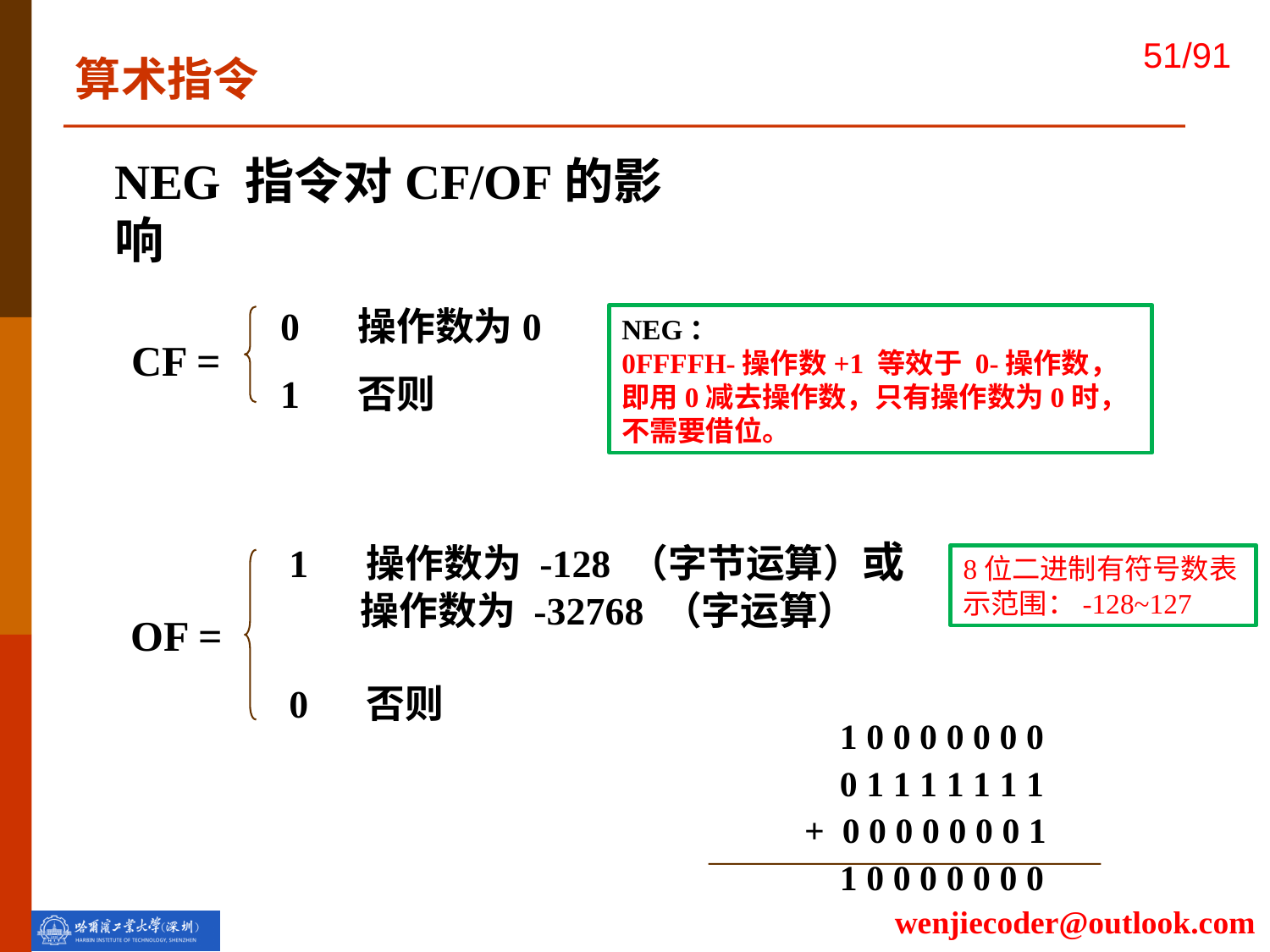

算术指令
NEG 指令对CF/OF的影响
0     操作数为0
1     否则
NEG：
0FFFFH-操作数+1 等效于 0-操作数，即用0减去操作数，只有操作数为0时，不需要借位。

CF =
1     操作数为 -128 （字节运算）或
       操作数为 -32768 （字运算）

0     否则
8位二进制有符号数表示范围：-128~127

OF =
           1 0 0 0 0 0 0 0
           0 1 1 1 1 1 1 1
       +  0 0 0 0 0 0 0 1
           1 0 0 0 0 0 0 0